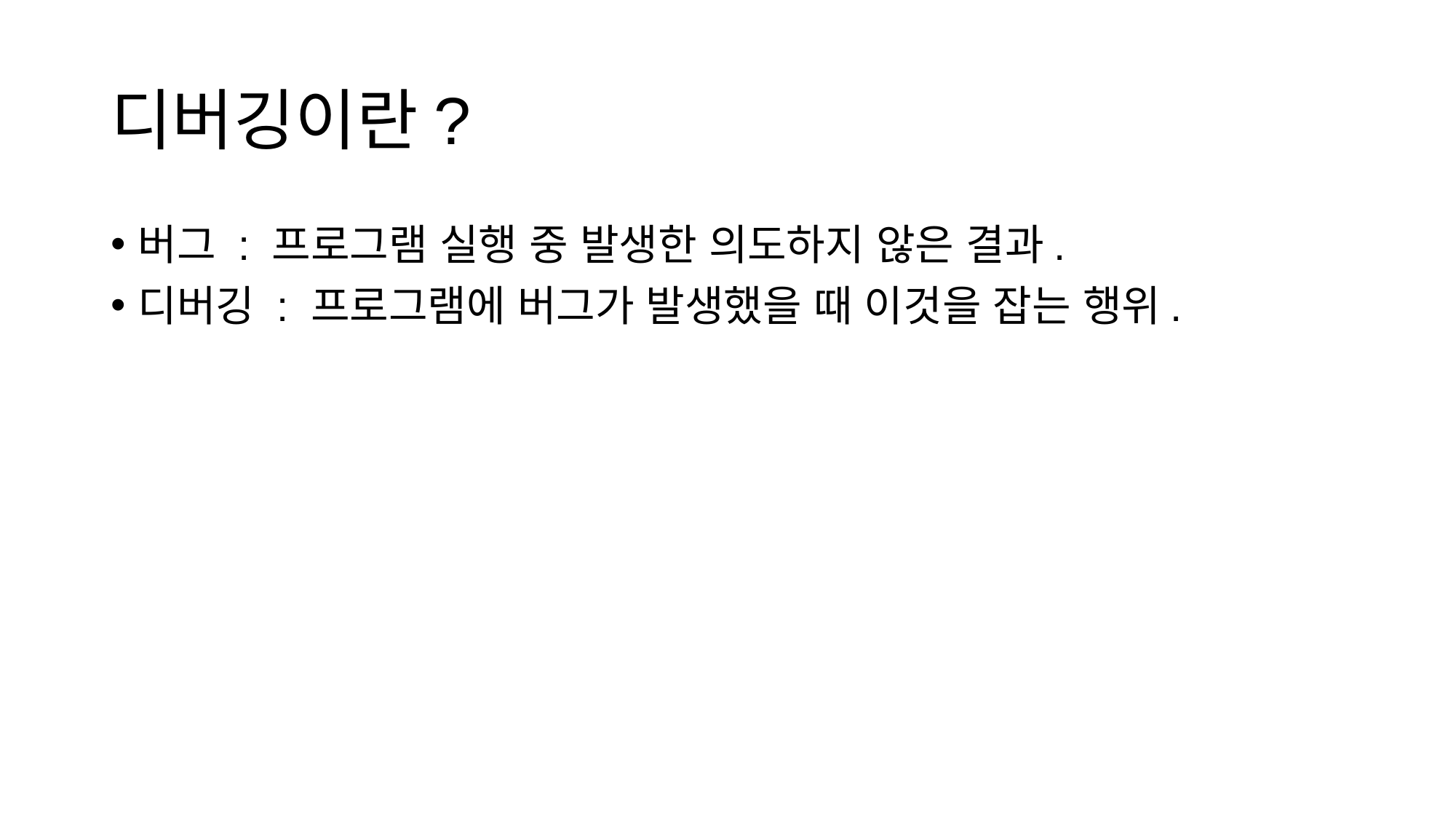

# 디버깅이란?
버그 : 프로그램 실행 중 발생한 의도하지 않은 결과.
디버깅 : 프로그램에 버그가 발생했을 때 이것을 잡는 행위.